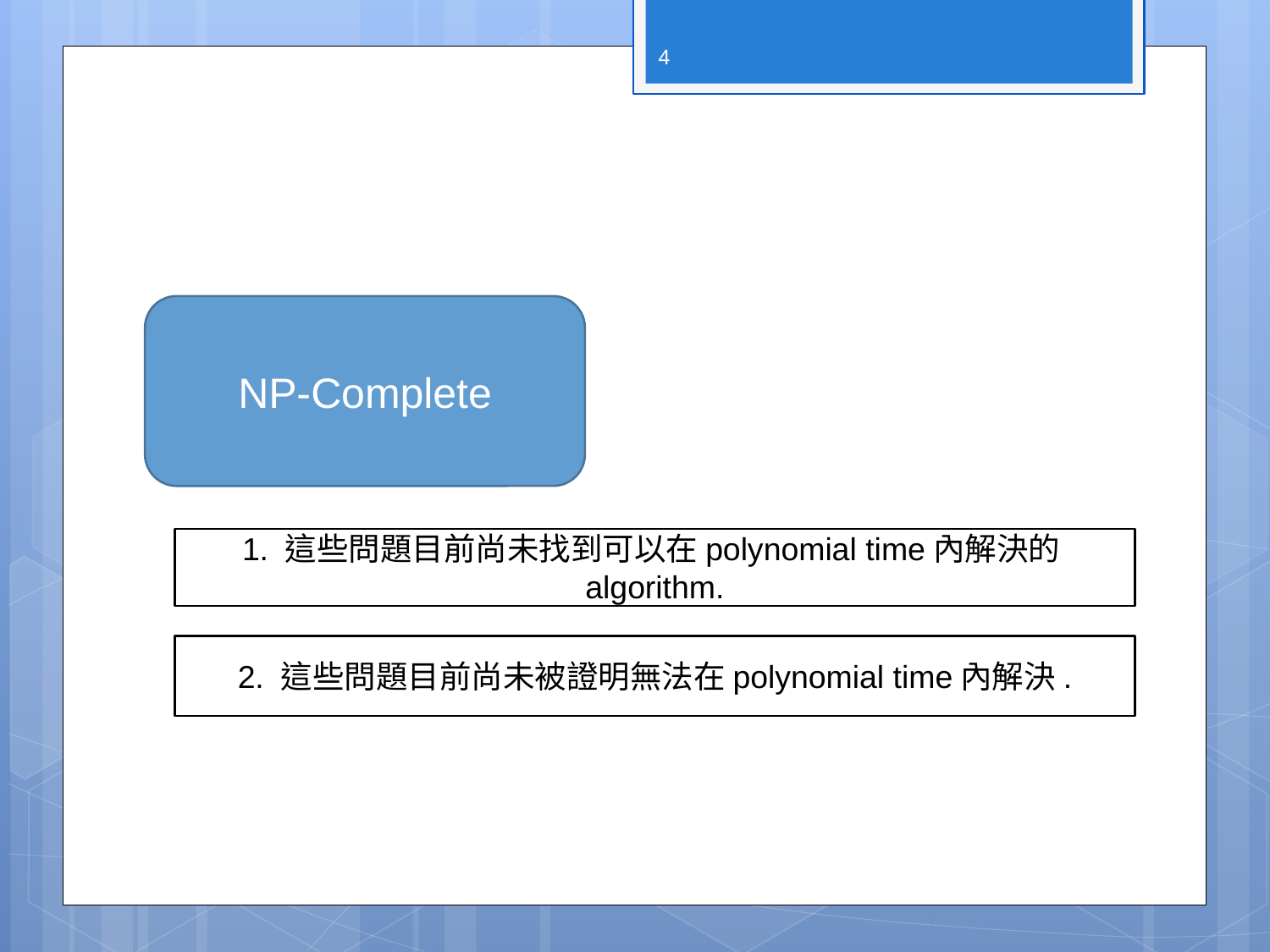

4
NP-Complete
1. 這些問題目前尚未找到可以在polynomial time內解決的algorithm.
2. 這些問題目前尚未被證明無法在polynomial time內解決.